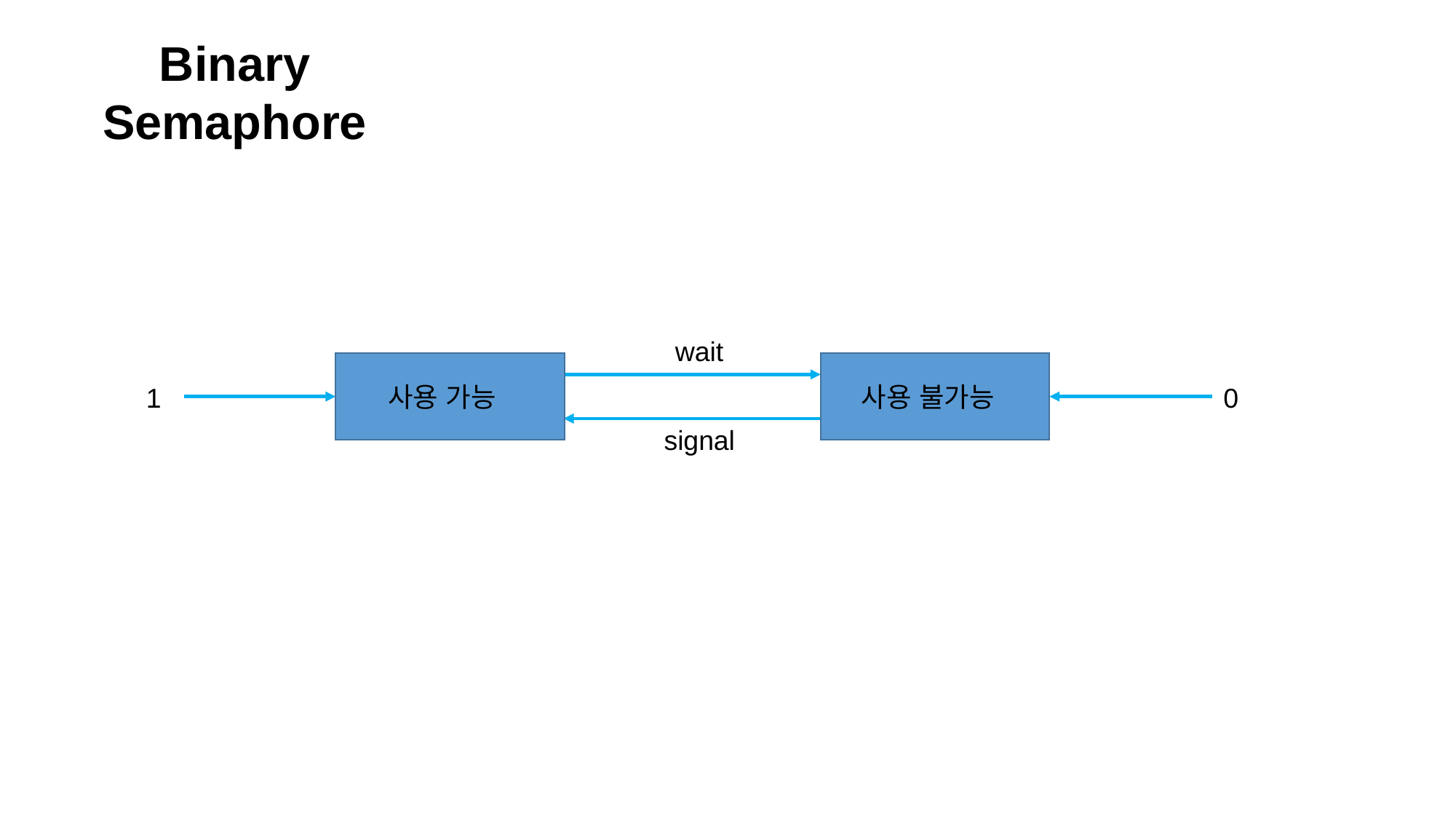

Binary Semaphore
wait

사용 가능
사용 불가능
1
0
signal